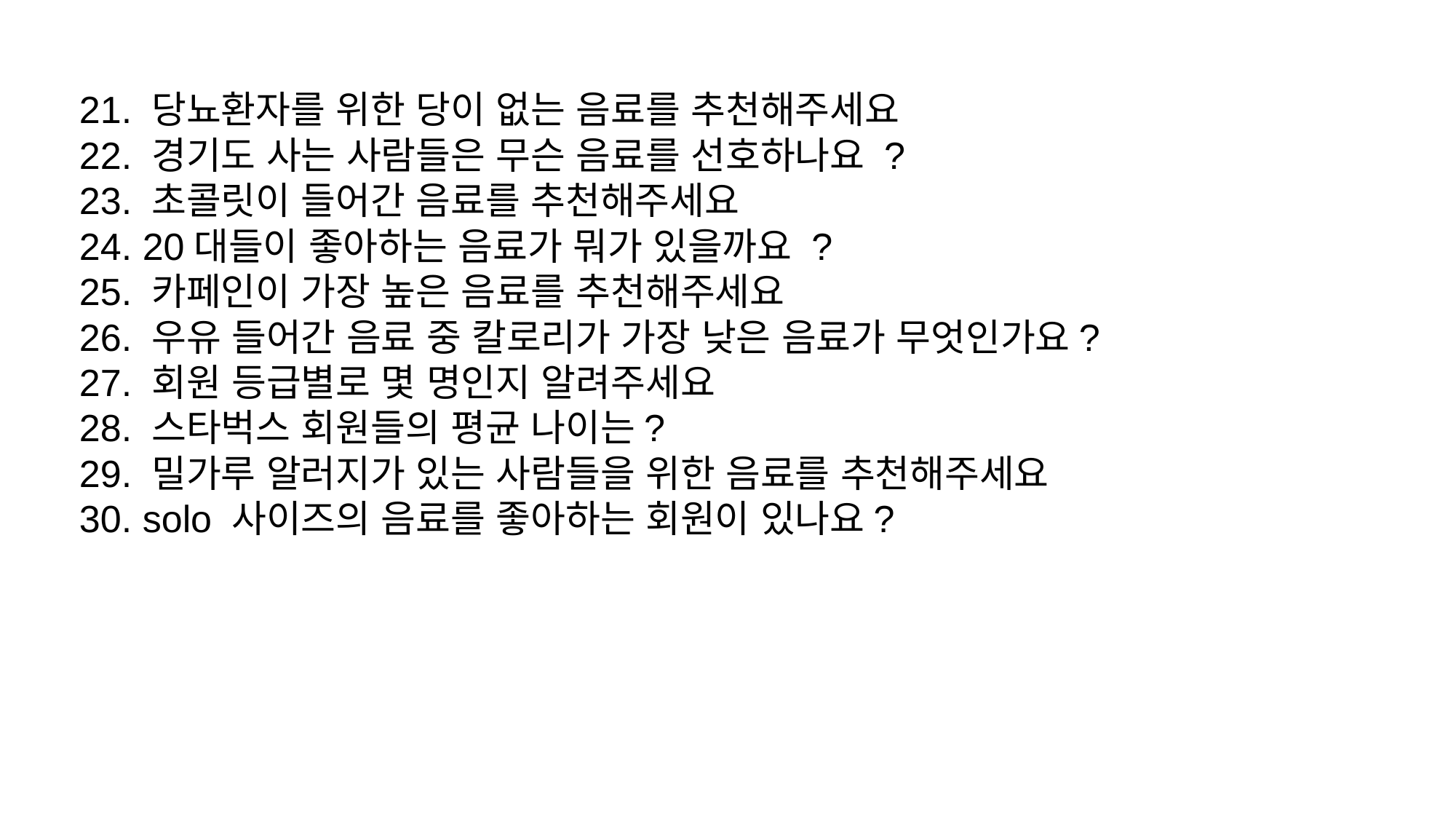

21. 당뇨환자를 위한 당이 없는 음료를 추천해주세요
22. 경기도 사는 사람들은 무슨 음료를 선호하나요 ?
23. 초콜릿이 들어간 음료를 추천해주세요
24. 20대들이 좋아하는 음료가 뭐가 있을까요 ?
25. 카페인이 가장 높은 음료를 추천해주세요
26. 우유 들어간 음료 중 칼로리가 가장 낮은 음료가 무엇인가요?
27. 회원 등급별로 몇 명인지 알려주세요
28. 스타벅스 회원들의 평균 나이는?
29. 밀가루 알러지가 있는 사람들을 위한 음료를 추천해주세요
30. solo 사이즈의 음료를 좋아하는 회원이 있나요?